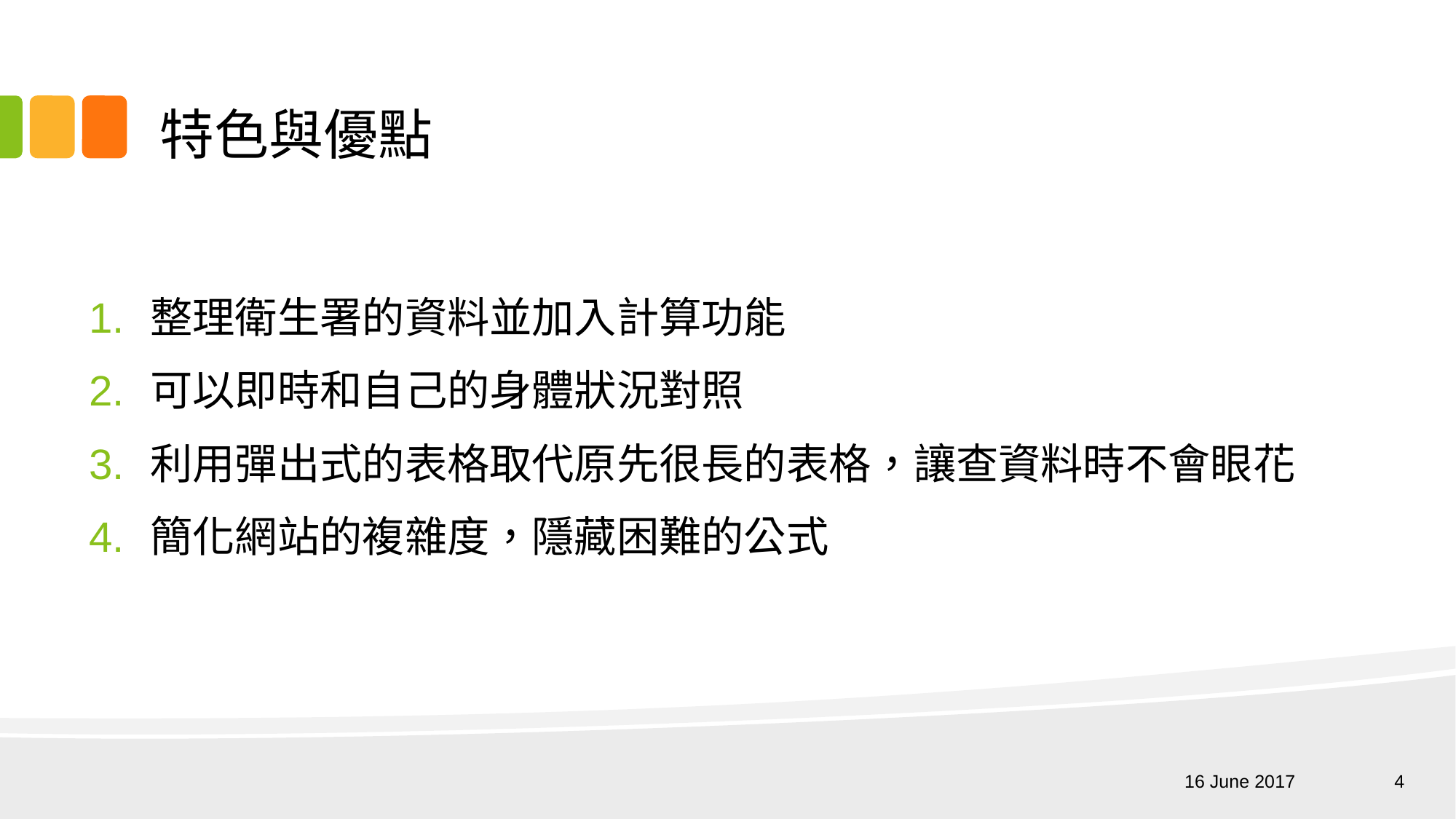

# 特色與優點
整理衛生署的資料並加入計算功能
可以即時和自己的身體狀況對照
利用彈出式的表格取代原先很長的表格，讓查資料時不會眼花
簡化網站的複雜度，隱藏困難的公式

16 June 2017
4